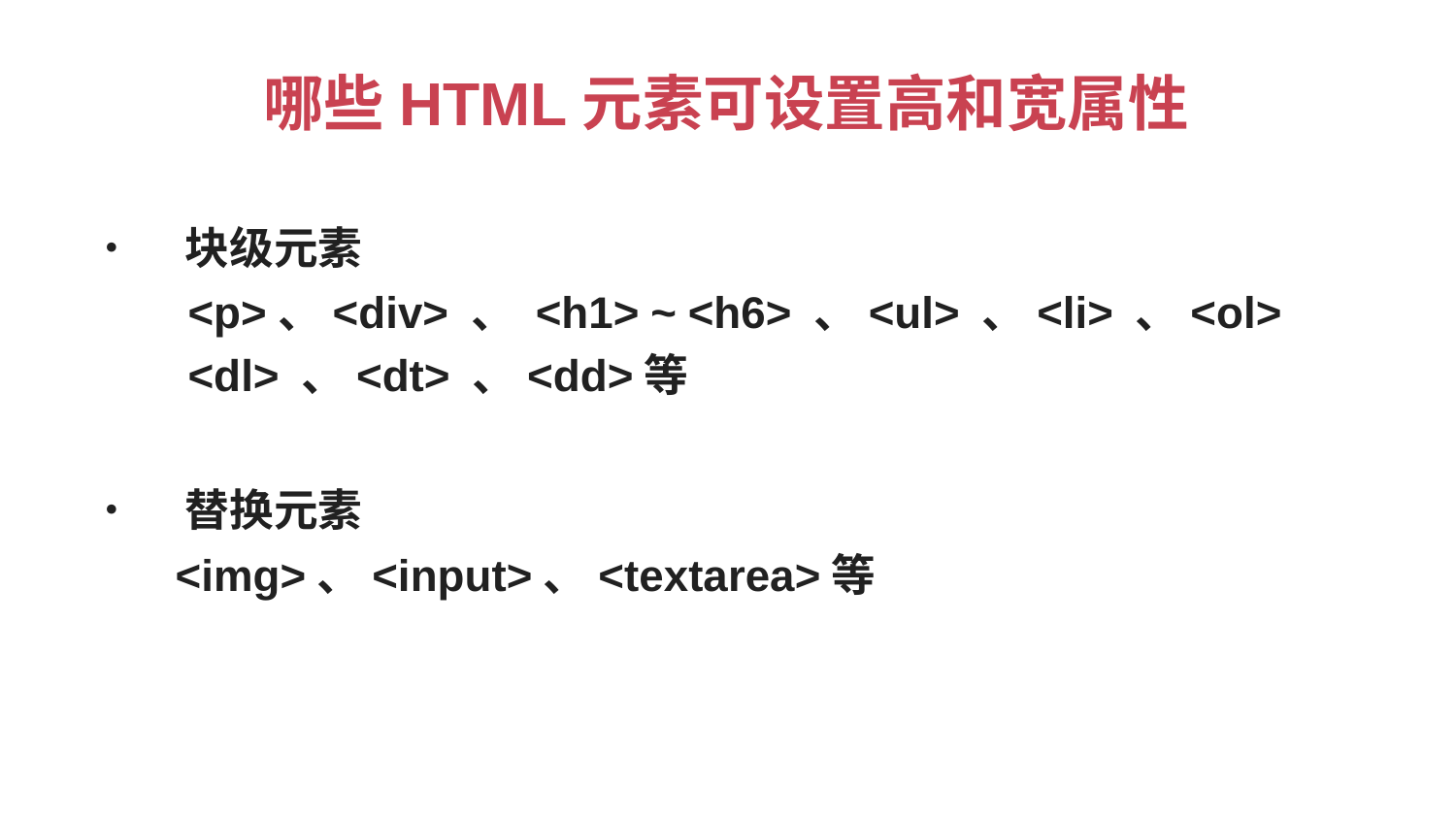

哪些HTML元素可设置高和宽属性
•    块级元素
<p>、<div> 、 <h1> ~ <h6> 、<ul> 、<li> 、<ol>
<dl> 、<dt> 、<dd>等
•    替换元素
<img>、<input>、<textarea>等